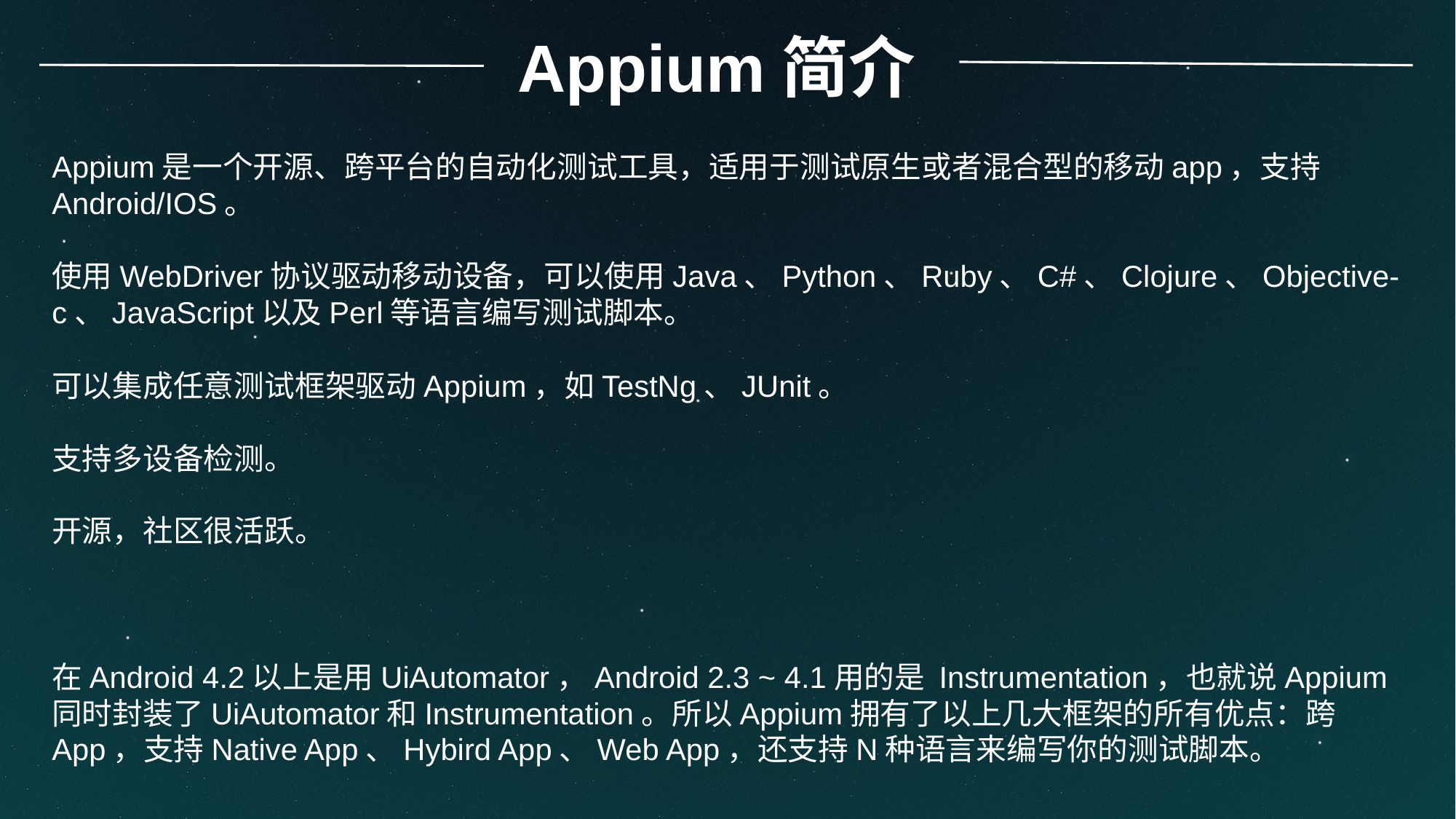

Appium简介
Appium是一个开源、跨平台的自动化测试工具，适用于测试原生或者混合型的移动app，支持Android/IOS。

使用WebDriver协议驱动移动设备，可以使用Java、Python、Ruby、C#、Clojure、Objective-c、JavaScript以及Perl等语言编写测试脚本。

可以集成任意测试框架驱动Appium，如TestNg、JUnit。

支持多设备检测。

开源，社区很活跃。

在Android 4.2以上是用UiAutomator，Android 2.3 ~ 4.1用的是 Instrumentation，也就说Appium同时封装了UiAutomator和Instrumentation。所以Appium拥有了以上几大框架的所有优点：跨App，支持Native App、Hybird App、Web App，还支持N种语言来编写你的测试脚本。